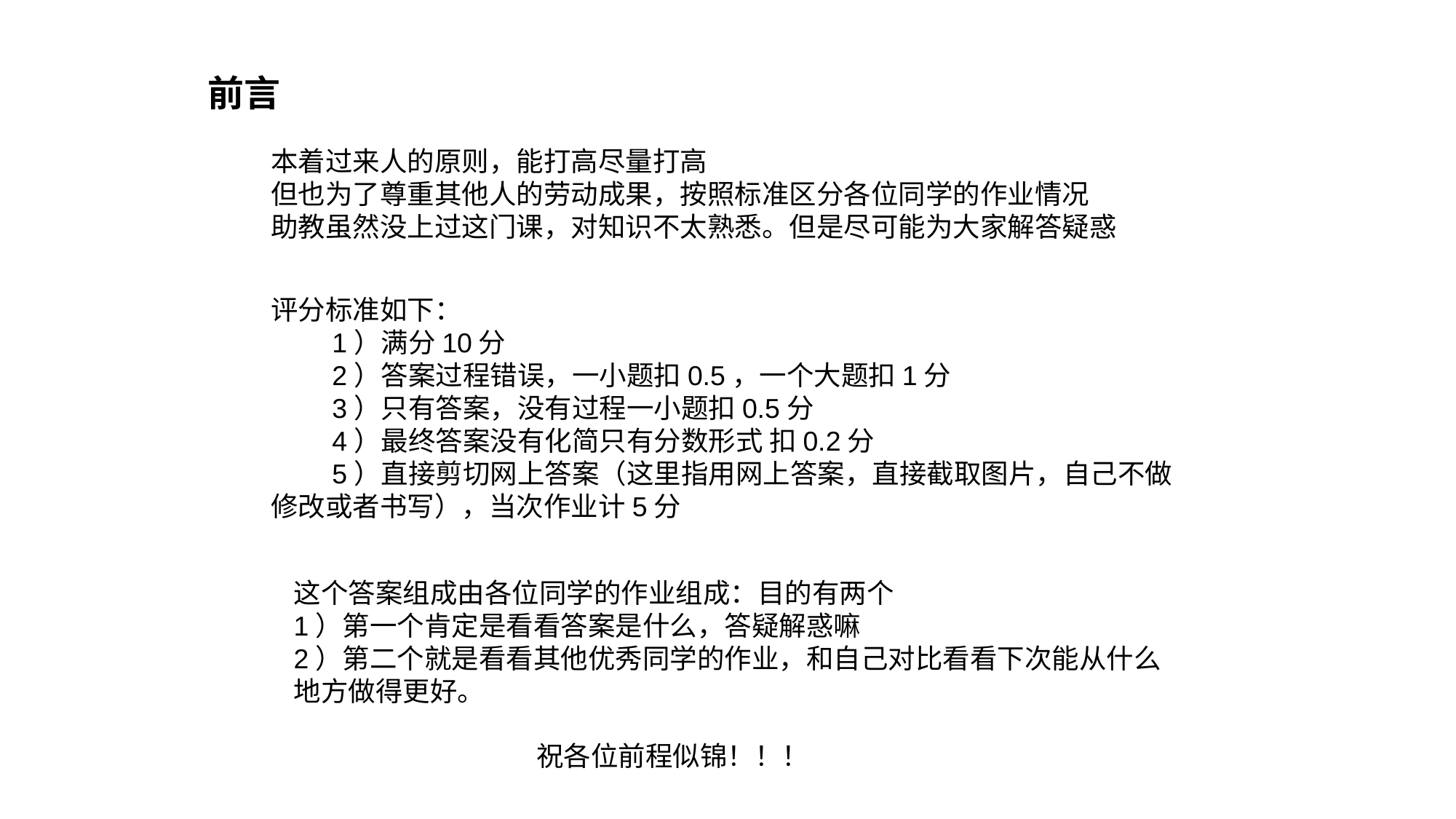

前言
本着过来人的原则，能打高尽量打高
但也为了尊重其他人的劳动成果，按照标准区分各位同学的作业情况
助教虽然没上过这门课，对知识不太熟悉。但是尽可能为大家解答疑惑
评分标准如下：
        1）满分10分
        2）答案过程错误，一小题扣0.5，一个大题扣1分
        3）只有答案，没有过程一小题扣0.5分
        4）最终答案没有化简只有分数形式 扣0.2分
        5）直接剪切网上答案（这里指用网上答案，直接截取图片，自己不做修改或者书写），当次作业计5分
这个答案组成由各位同学的作业组成：目的有两个
1）第一个肯定是看看答案是什么，答疑解惑嘛
2）第二个就是看看其他优秀同学的作业，和自己对比看看下次能从什么地方做得更好。
祝各位前程似锦！！！